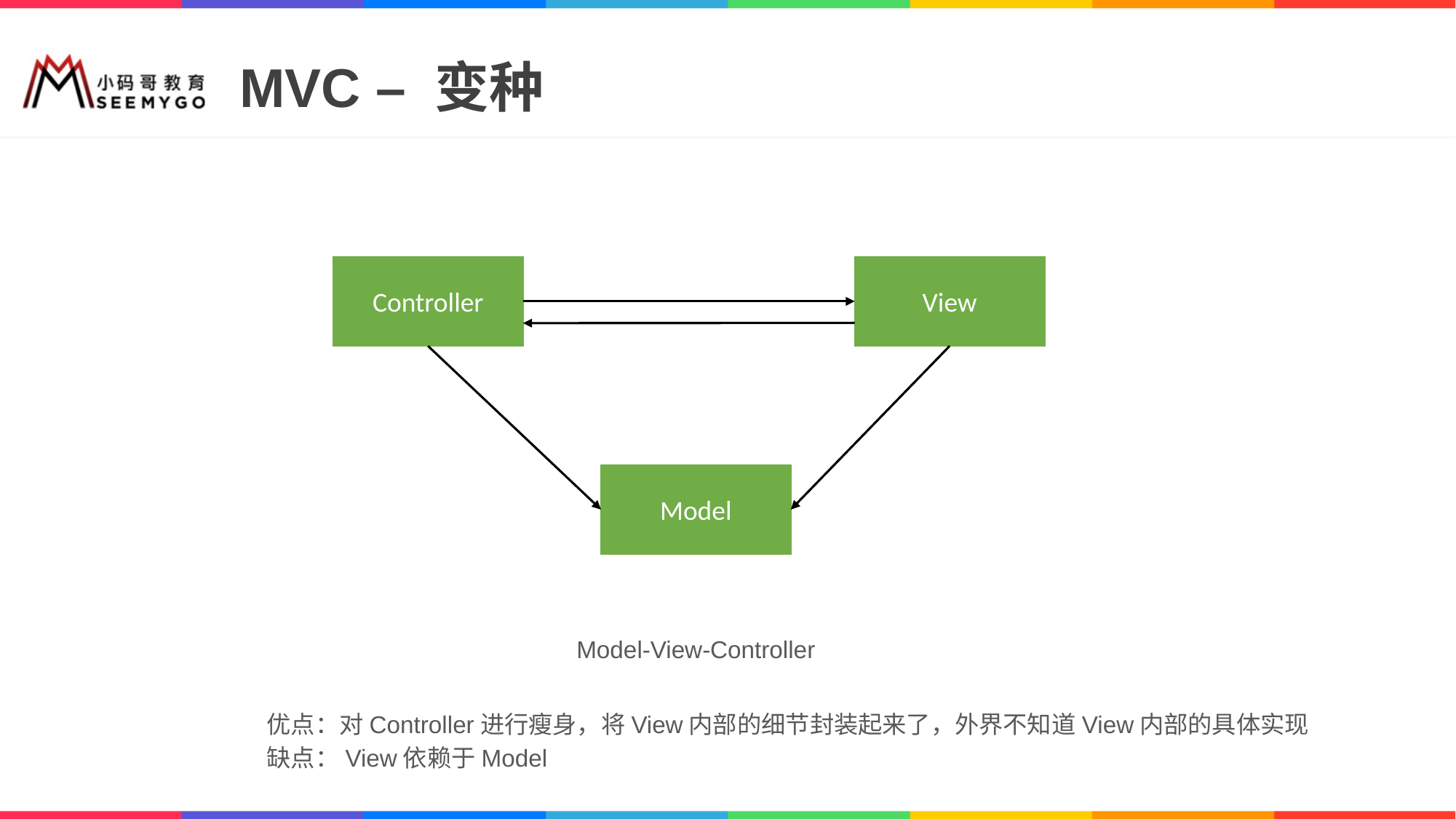

# MVC – 变种
Controller
View
Model
Model-View-Controller
优点：对Controller进行瘦身，将View内部的细节封装起来了，外界不知道View内部的具体实现
缺点：View依赖于Model